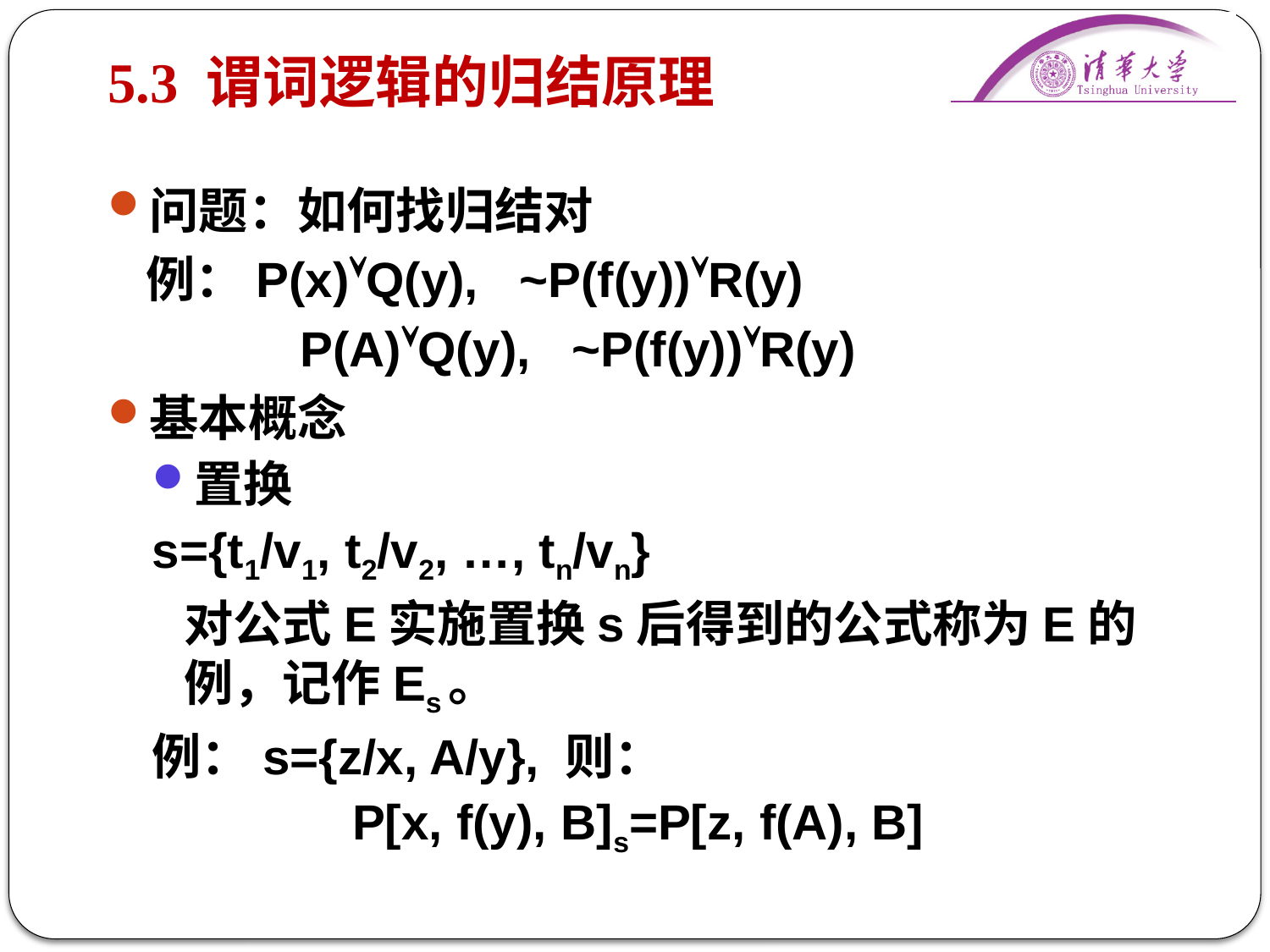

# 5.3 谓词逻辑的归结原理
问题：如何找归结对
	例：P(x)∨Q(y),   ~P(f(y))∨R(y)
		  P(A)∨Q(y),   ~P(f(y))∨R(y)
基本概念
置换
s={t1/v1, t2/v2, …, tn/vn}
	对公式E实施置换s后得到的公式称为E的例，记作Es。
例：s={z/x, A/y}, 则：
		   P[x, f(y), B]s=P[z, f(A), B]
13